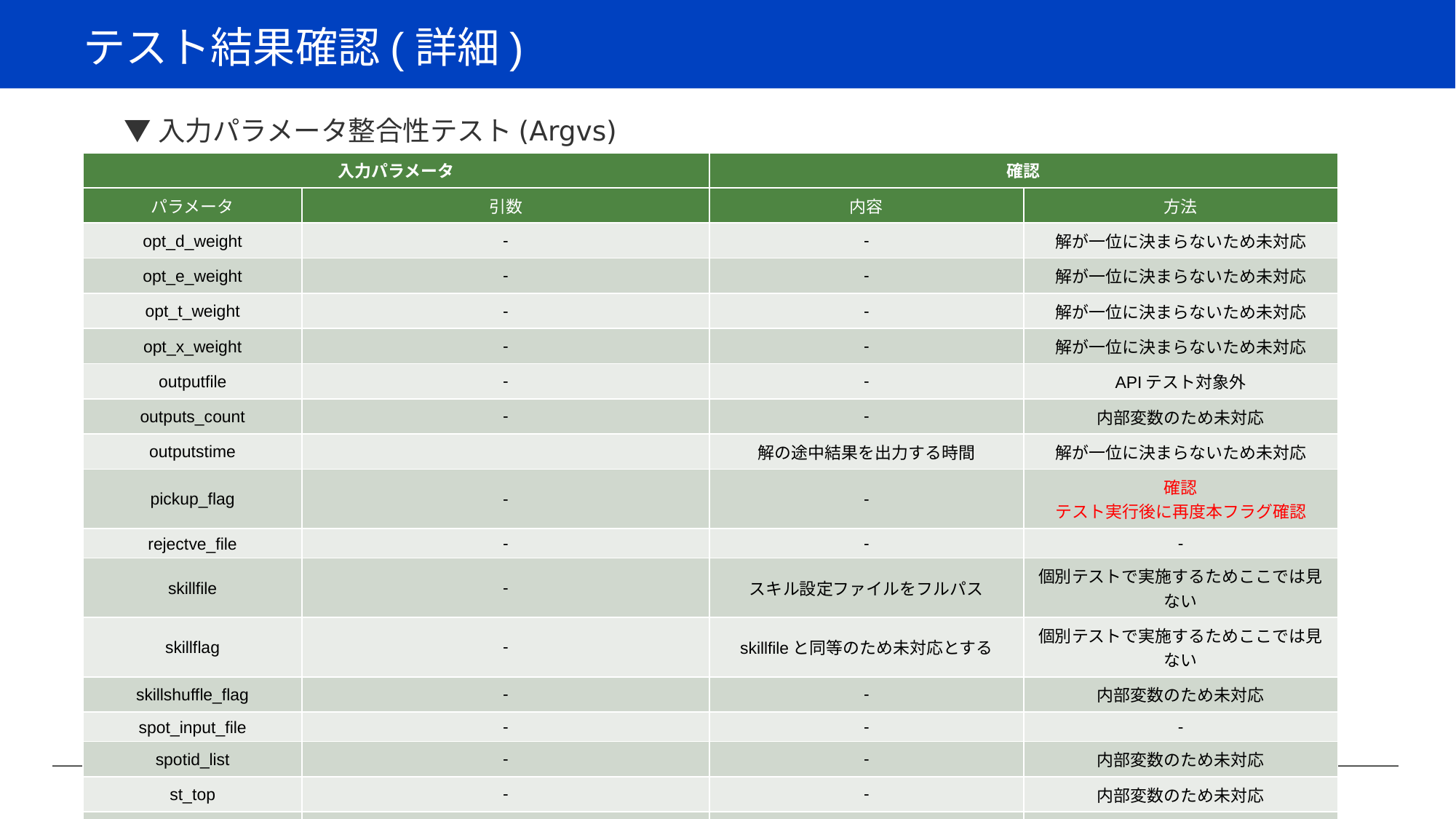

# テスト結果確認(詳細)
▼入力パラメータ整合性テスト(Argvs)
| 入力パラメータ |  | 確認 |  |
| --- | --- | --- | --- |
| パラメータ | 引数 | 内容 | 方法 |
| opt\_d\_weight | - | - | 解が一位に決まらないため未対応 |
| opt\_e\_weight | - | - | 解が一位に決まらないため未対応 |
| opt\_t\_weight | - | - | 解が一位に決まらないため未対応 |
| opt\_x\_weight | - | - | 解が一位に決まらないため未対応 |
| outputfile | - | - | APIテスト対象外 |
| outputs\_count | - | - | 内部変数のため未対応 |
| outputstime |  | 解の途中結果を出力する時間 | 解が一位に決まらないため未対応 |
| pickup\_flag | - | - | 確認 テスト実行後に再度本フラグ確認 |
| rejectve\_file | - | - | - |
| skillfile | - | スキル設定ファイルをフルパス | 個別テストで実施するためここでは見ない |
| skillflag | - | skillfileと同等のため未対応とする | 個別テストで実施するためここでは見ない |
| skillshuffle\_flag | - | - | 内部変数のため未対応 |
| spot\_input\_file | - | - | - |
| spotid\_list | - | - | 内部変数のため未対応 |
| st\_top | - | - | 内部変数のため未対応 |
| starttime |  | 配送開始時刻 | 個別テストにて確認 |
| timefile | - | - | - |
12